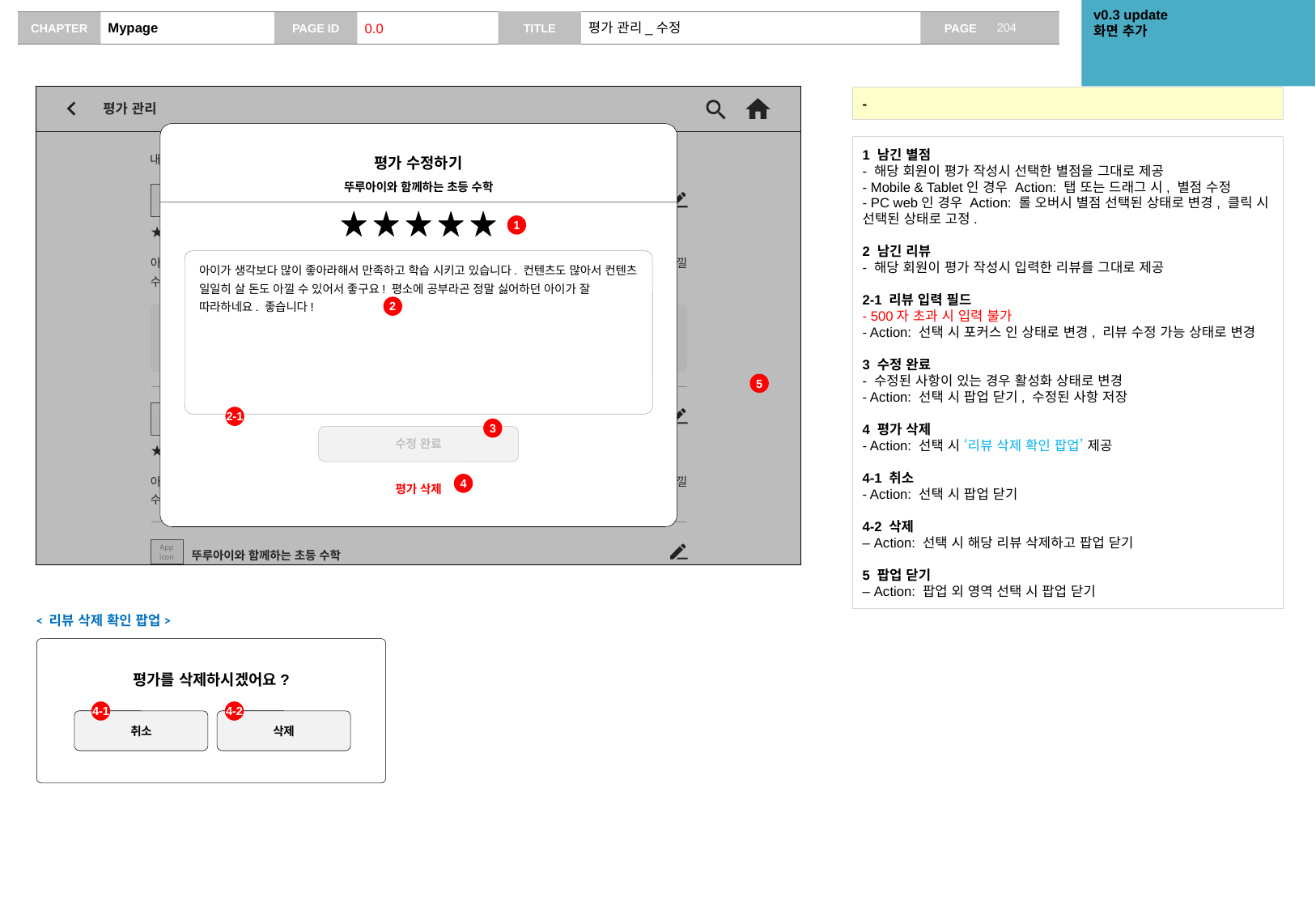

v0.3 update
화면 추가
# Mypage
0.0
평가 관리_수정

평가 관리

내가 쓴 리뷰 총 3개
App
icon

뚜루아이와 함께하는 초등 수학
★★★★★
2020. 11. 20
아이가 생각보다 많이 좋아라해서 만족하고 학습 시키고 있습니다. 컨텐츠도 많아서 컨텐츠 일일히 살 돈도 아낄 수 있어서 좋구요! 평소에 공부라곤 정말 싫어하던 아이가 잘 따라하네요. 좋습니다!

아이스크림에듀의 답변
2020. 11. 30
어머님 좋은 리뷰 남겨주셔서 감사합니다. 앞으로도 아이스크림에듀 열심히 하겠습니다!
App
icon

뚜루아이와 함께하는 초등 수학
★★★★☆
2020. 11. 20
아이가 생각보다 많이 좋아라해서 만족하고 학습 시키고 있습니다. 컨텐츠도 많아서 컨텐츠 일일히 살 돈도 아낄 수 있어서 좋구요! 평소에 공부라곤 정말 싫어하던 아이가 잘 따라하네요. 좋습니다!
App
icon

뚜루아이와 함께하는 초등 수학
-

1 남긴 별점
- 해당 회원이 평가 작성시 선택한 별점을 그대로 제공
- Mobile & Tablet인 경우 Action: 탭 또는 드래그 시, 별점 수정
- PC web인 경우 Action: 롤 오버시 별점 선택된 상태로 변경, 클릭 시 선택된 상태로 고정.

2 남긴 리뷰
- 해당 회원이 평가 작성시 입력한 리뷰를 그대로 제공

2-1 리뷰 입력 필드
- 500자 초과 시 입력 불가
- Action: 선택 시 포커스 인 상태로 변경, 리뷰 수정 가능 상태로 변경

3 수정 완료
- 수정된 사항이 있는 경우 활성화 상태로 변경
- Action: 선택 시 팝업 닫기, 수정된 사항 저장

4 평가 삭제
- Action: 선택 시 ‘리뷰 삭제 확인 팝업’ 제공

4-1 취소
- Action: 선택 시 팝업 닫기

4-2 삭제
– Action: 선택 시 해당 리뷰 삭제하고 팝업 닫기

5 팝업 닫기
– Action: 팝업 외 영역 선택 시 팝업 닫기
평가 수정하기
뚜루아이와 함께하는 초등 수학

1
아이가 생각보다 많이 좋아라해서 만족하고 학습 시키고 있습니다. 컨텐츠도 많아서 컨텐츠 일일히 살 돈도 아낄 수 있어서 좋구요! 평소에 공부라곤 정말 싫어하던 아이가 잘 따라하네요. 좋습니다!
2
5
2-1
3
수정 완료
평가 삭제
4
< 리뷰 삭제 확인 팝업>

평가를 삭제하시겠어요?
4-1
4-2
취소
삭제